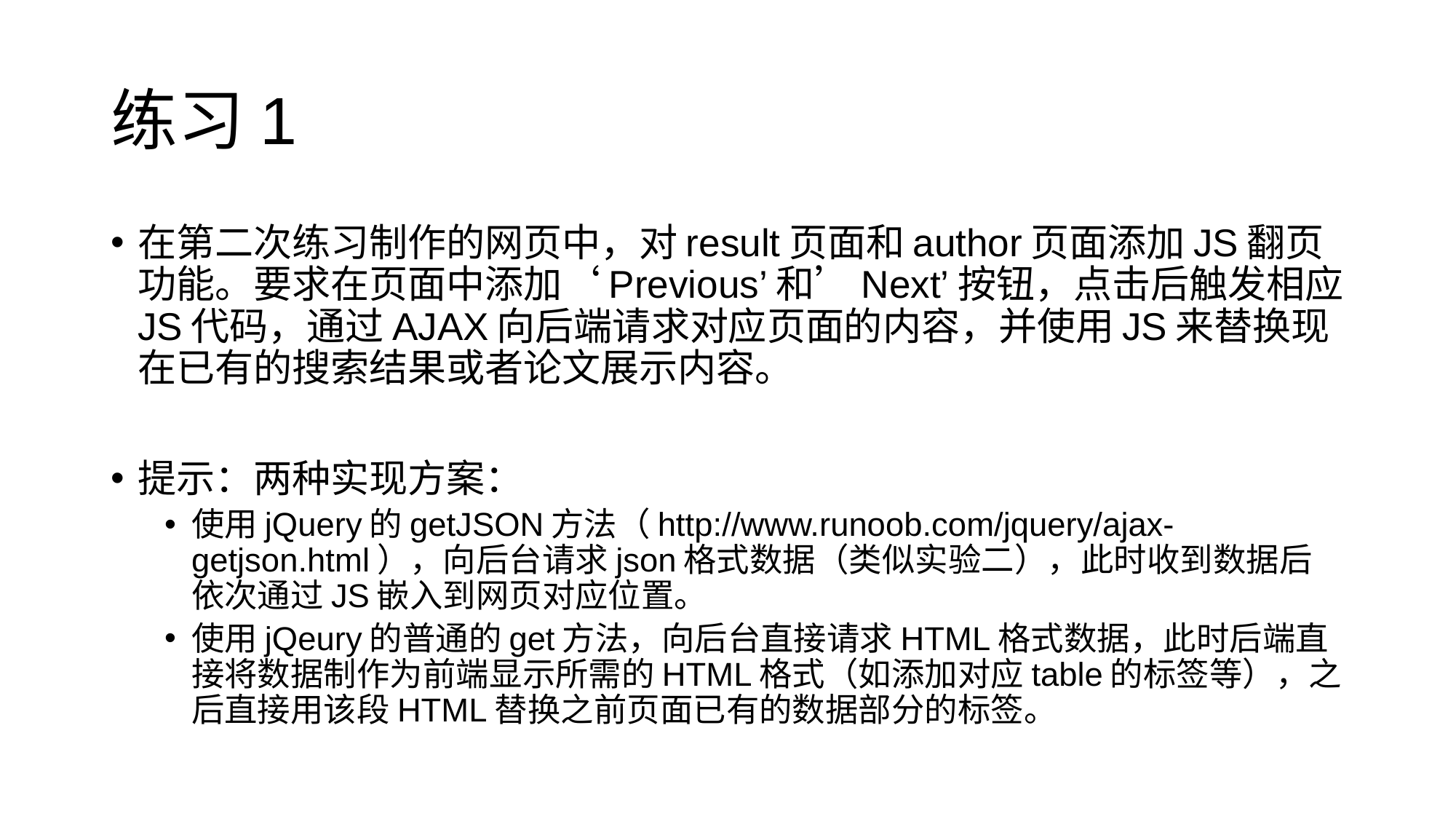

# 练习1
在第二次练习制作的网页中，对result页面和author页面添加JS翻页功能。要求在页面中添加‘Previous’和’Next’按钮，点击后触发相应JS代码，通过AJAX向后端请求对应页面的内容，并使用JS来替换现在已有的搜索结果或者论文展示内容。

提示：两种实现方案：
使用jQuery的getJSON方法（http://www.runoob.com/jquery/ajax-getjson.html），向后台请求json格式数据（类似实验二），此时收到数据后依次通过JS嵌入到网页对应位置。
使用jQeury的普通的get方法，向后台直接请求HTML格式数据，此时后端直接将数据制作为前端显示所需的HTML格式（如添加对应table的标签等），之后直接用该段HTML替换之前页面已有的数据部分的标签。